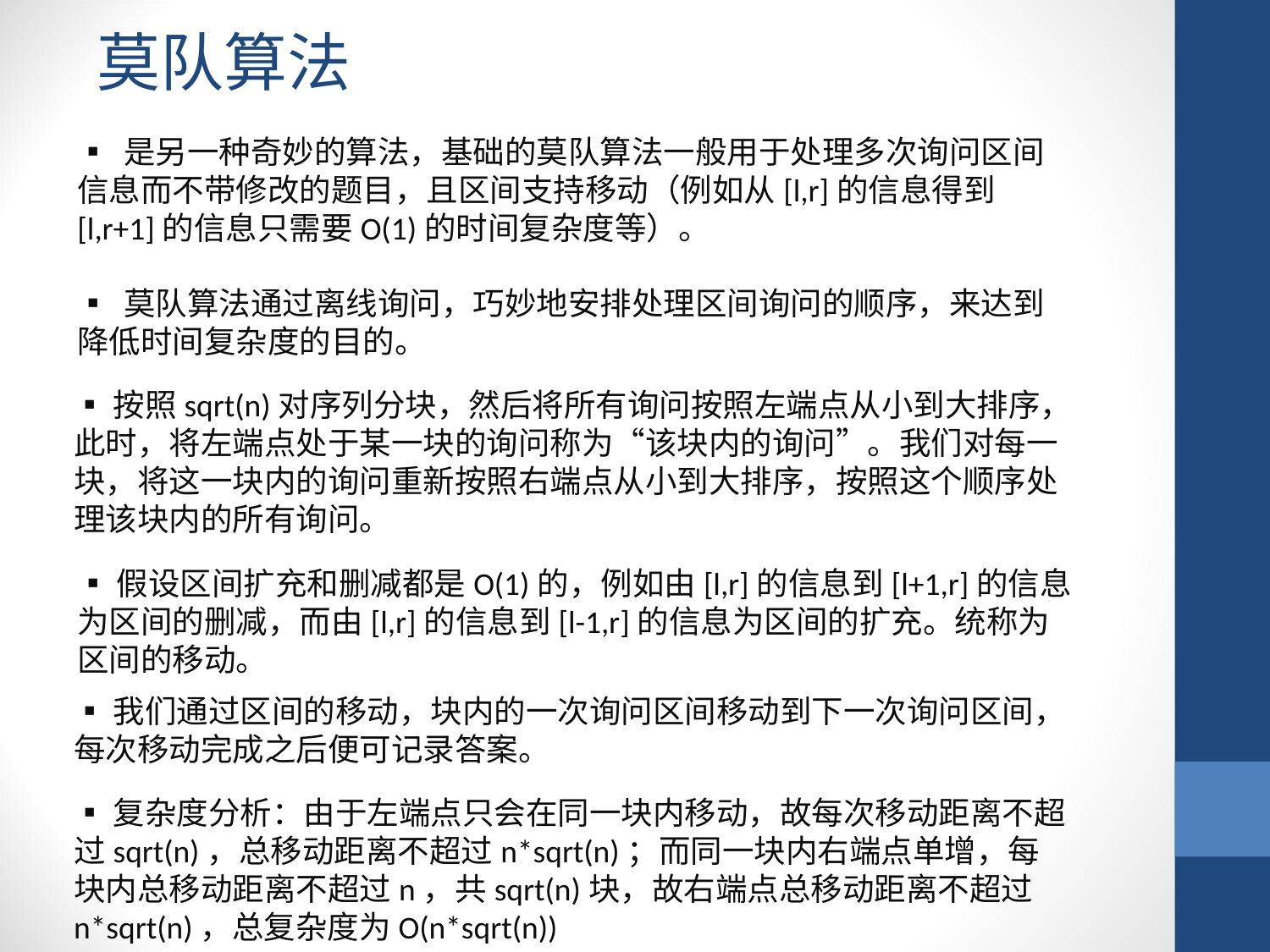

莫队算法
▪ 是另一种奇妙的算法，基础的莫队算法一般用于处理多次询问区间信息而不带修改的题目，且区间支持移动（例如从[l,r]的信息得到[l,r+1]的信息只需要O(1)的时间复杂度等）。
▪ 莫队算法通过离线询问，巧妙地安排处理区间询问的顺序，来达到降低时间复杂度的目的。
▪按照sqrt(n)对序列分块，然后将所有询问按照左端点从小到大排序，此时，将左端点处于某一块的询问称为“该块内的询问”。我们对每一块，将这一块内的询问重新按照右端点从小到大排序，按照这个顺序处理该块内的所有询问。
▪假设区间扩充和删减都是O(1)的，例如由[l,r]的信息到[l+1,r]的信息为区间的删减，而由[l,r]的信息到[l-1,r]的信息为区间的扩充。统称为区间的移动。
▪我们通过区间的移动，块内的一次询问区间移动到下一次询问区间，每次移动完成之后便可记录答案。
▪复杂度分析：由于左端点只会在同一块内移动，故每次移动距离不超过sqrt(n)，总移动距离不超过n*sqrt(n)；而同一块内右端点单增，每块内总移动距离不超过n，共sqrt(n)块，故右端点总移动距离不超过n*sqrt(n)，总复杂度为O(n*sqrt(n))